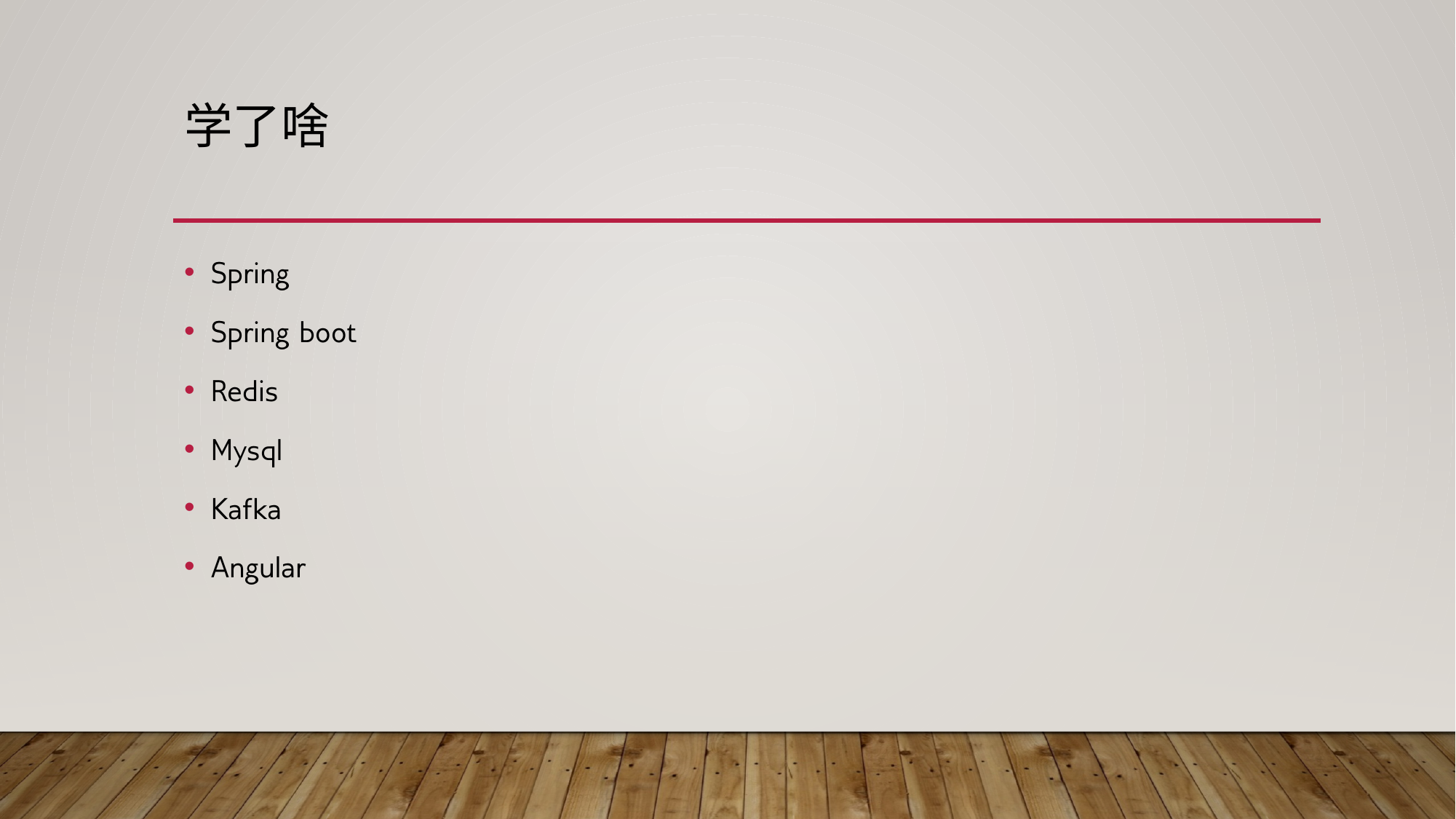

# 学了啥
Spring
Spring boot
Redis
Mysql
Kafka
Angular